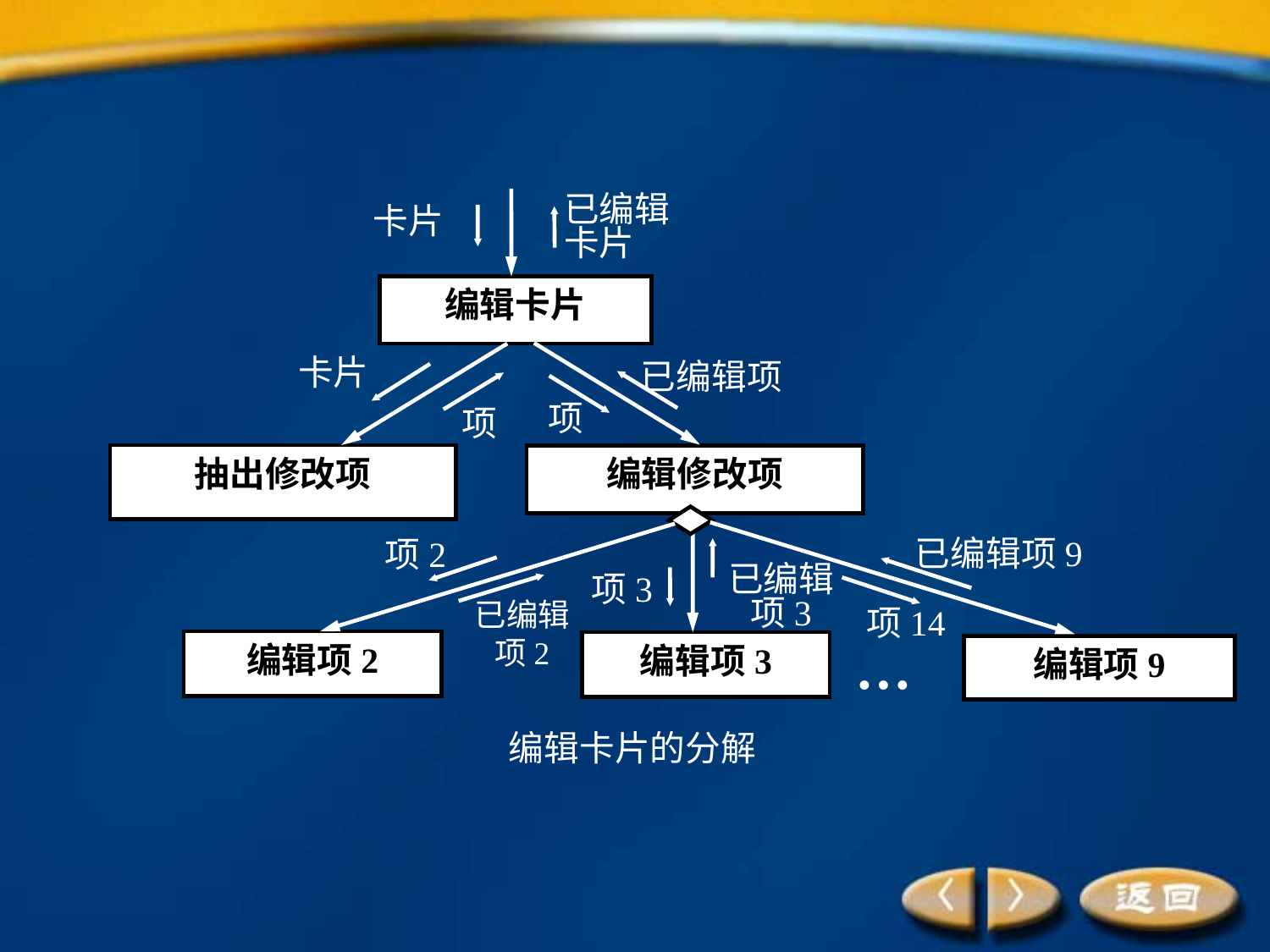

已编辑
卡片
卡片

编辑卡片

卡片
已编辑项

项
项
抽出修改项
编辑修改项

已编辑项9
项2

已编辑
项3
项3

已编辑
项2
项14
…
编辑项2
编辑项3
编辑项9
编辑卡片的分解